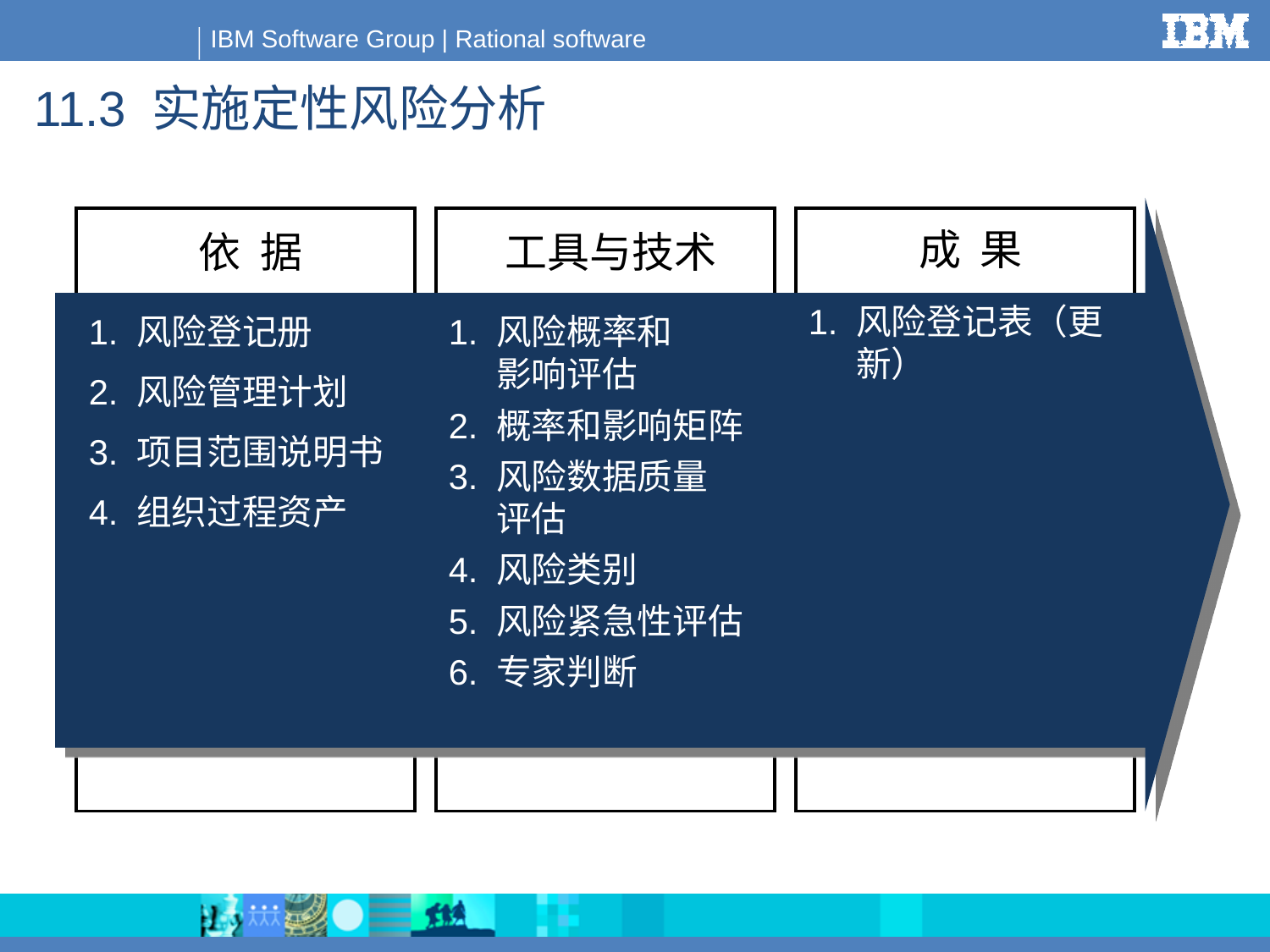

# 11.3 实施定性风险分析

成  果
依  据
工具与技术

风险登记表（更新）

风险登记册
风险管理计划
项目范围说明书
组织过程资产

风险概率和
影响评估
概率和影响矩阵
风险数据质量
评估
风险类别
风险紧急性评估
专家判断